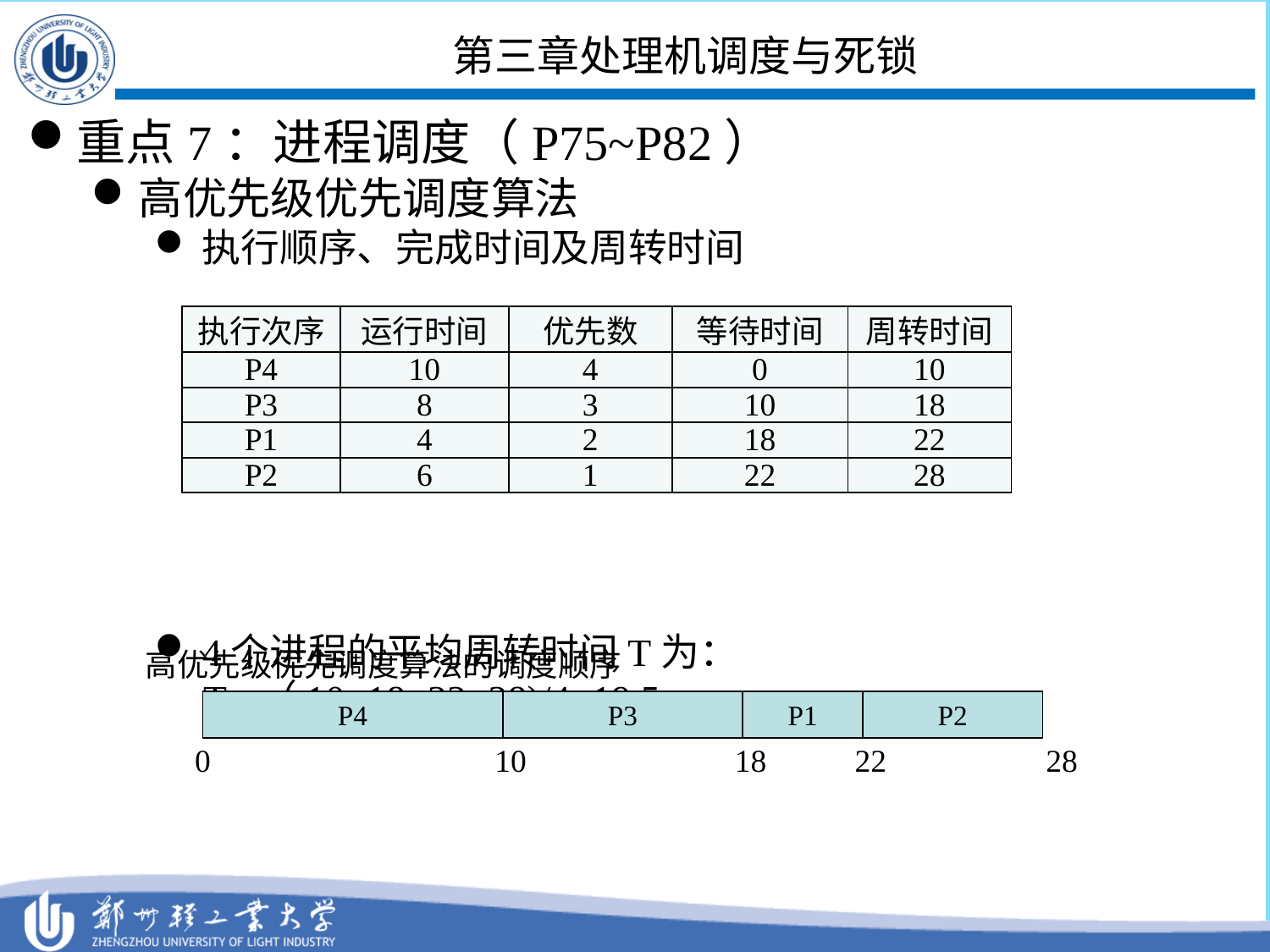

# 第三章处理机调度与死锁
重点7：进程调度（P75~P82）
高优先级优先调度算法
执行顺序、完成时间及周转时间

4个进程的平均周转时间T为：
     T=（10+18+22+28)/4=19.5
| 执行次序 | 运行时间 | 优先数 | 等待时间 | 周转时间 |
| --- | --- | --- | --- | --- |
| P4 | 10 | 4 | 0 | 10 |
| P3 | 8 | 3 | 10 | 18 |
| P1 | 4 | 2 | 18 | 22 |
| P2 | 6 | 1 | 22 | 28 |
高优先级优先调度算法的调度顺序
P4
P3
P1
P2
0
10
18
22
28